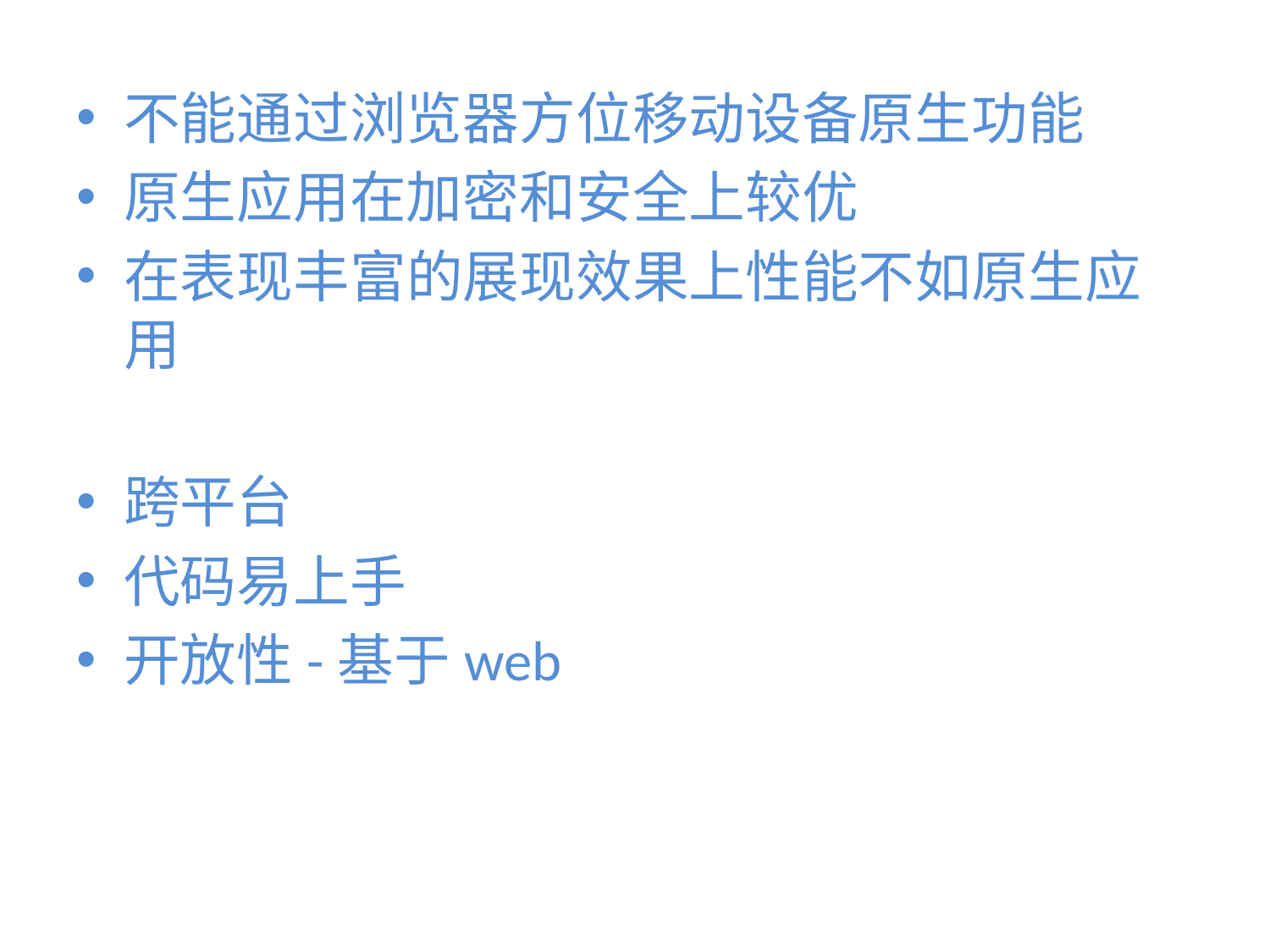

不能通过浏览器方位移动设备原生功能
原生应用在加密和安全上较优
在表现丰富的展现效果上性能不如原生应用

跨平台
代码易上手
开放性-基于web